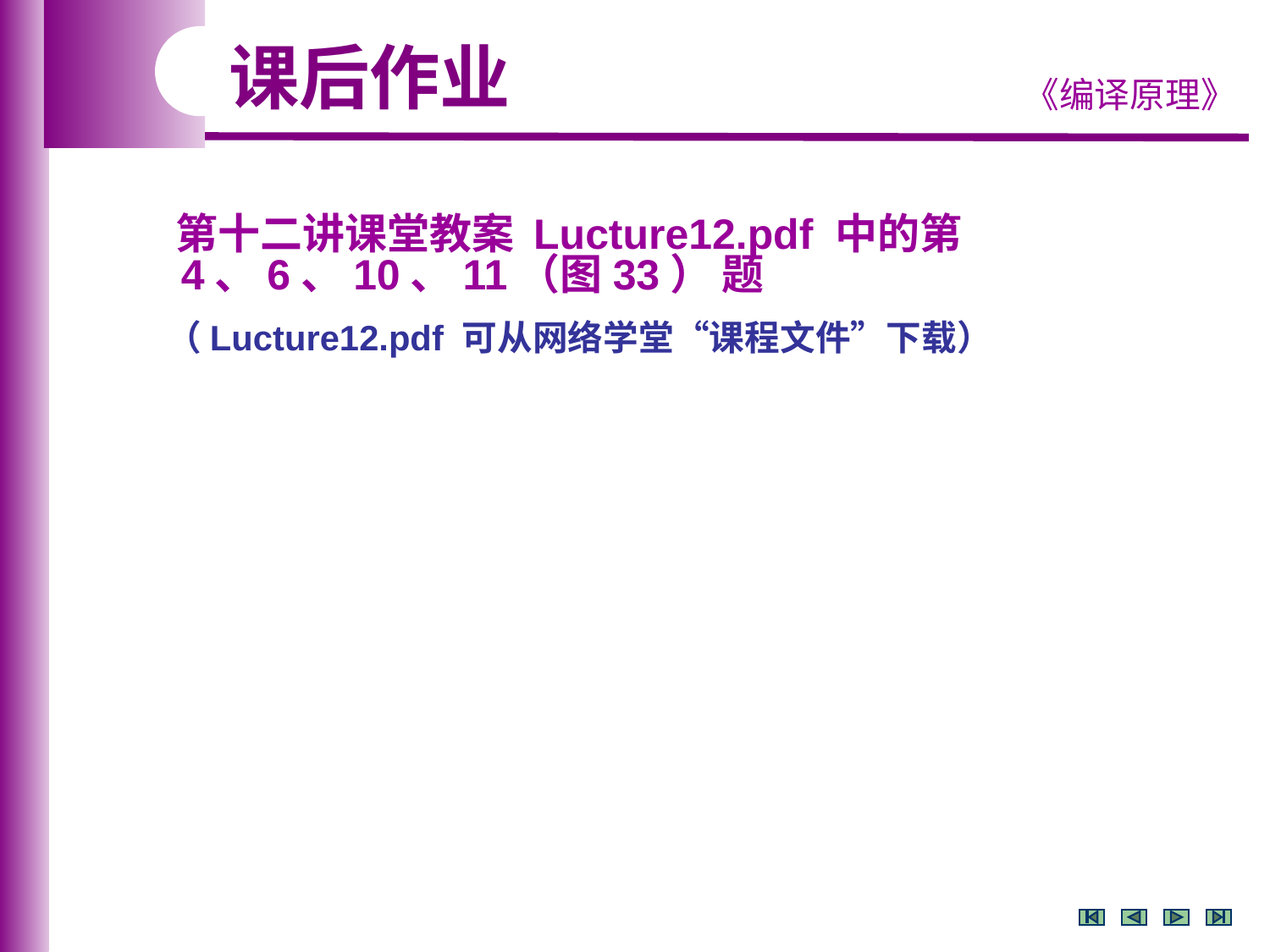

课后作业
     第十二讲课堂教案 Lucture12.pdf 中的第4、6、10、11（图33） 题

     （Lucture12.pdf 可从网络学堂“课程文件”下载）